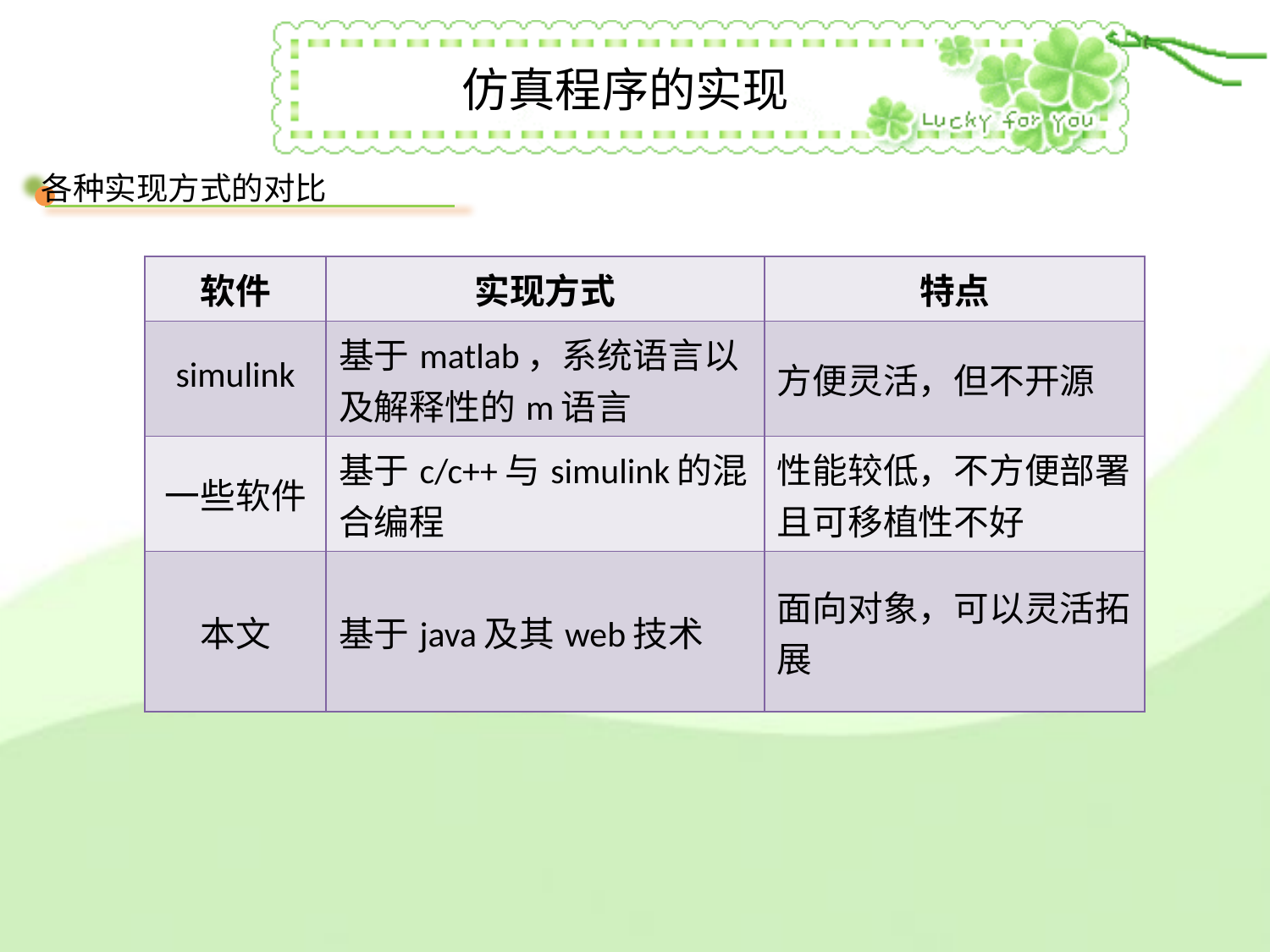

仿真程序的实现
各种实现方式的对比
| 软件 | 实现方式 | 特点 |
| --- | --- | --- |
| simulink | 基于matlab，系统语言以及解释性的m语言 | 方便灵活，但不开源 |
| 一些软件 | 基于c/c++与simulink的混合编程 | 性能较低，不方便部署且可移植性不好 |
| 本文 | 基于java及其web技术 | 面向对象，可以灵活拓展 |